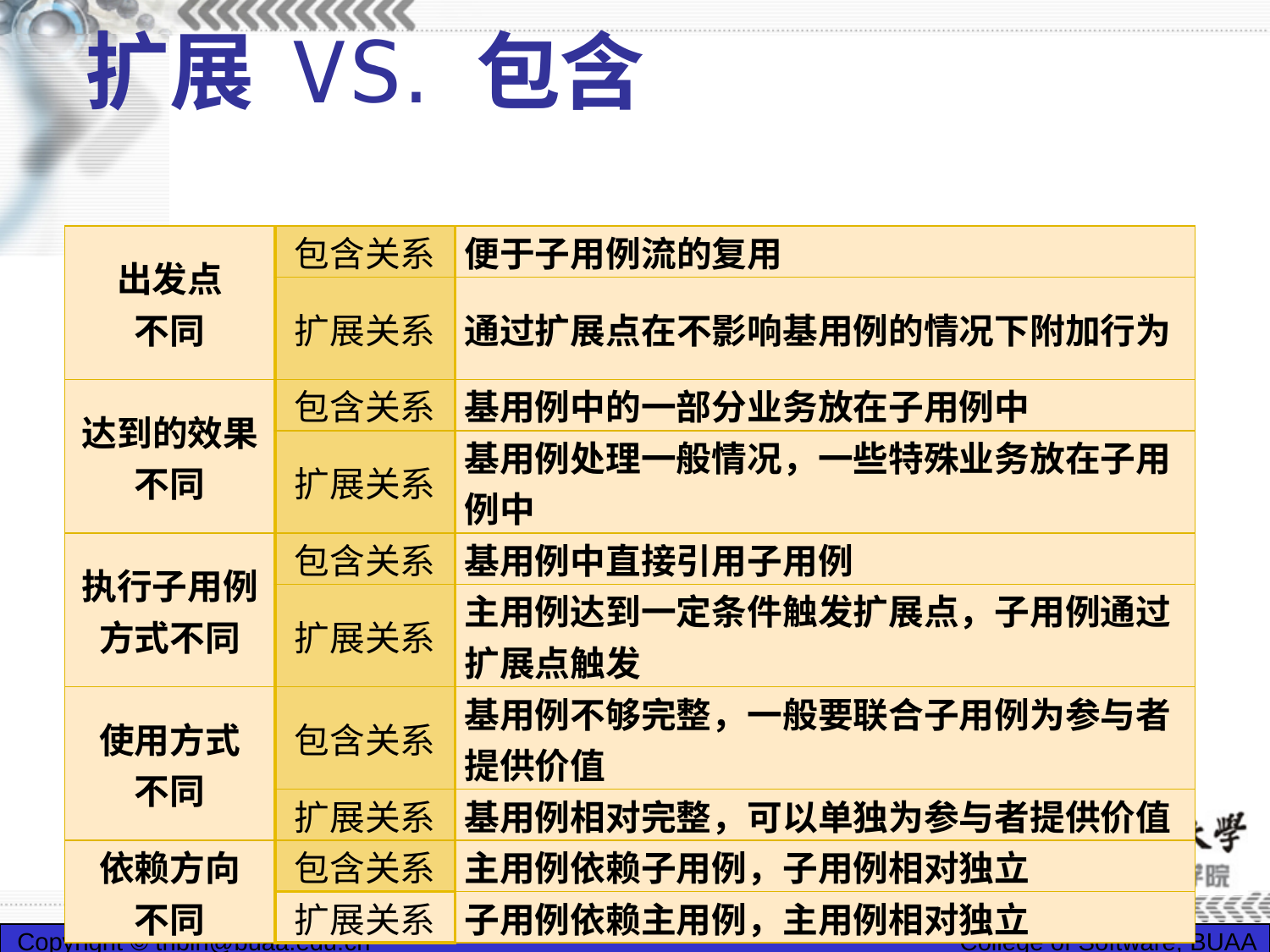

# 扩展 VS. 包含
| 出发点 不同 | 包含关系 | 便于子用例流的复用 |
| --- | --- | --- |
|  | 扩展关系 | 通过扩展点在不影响基用例的情况下附加行为 |
| 达到的效果不同 | 包含关系 | 基用例中的一部分业务放在子用例中 |
|  | 扩展关系 | 基用例处理一般情况，一些特殊业务放在子用例中 |
| 执行子用例 方式不同 | 包含关系 | 基用例中直接引用子用例 |
|  | 扩展关系 | 主用例达到一定条件触发扩展点，子用例通过扩展点触发 |
| 使用方式 不同 | 包含关系 | 基用例不够完整，一般要联合子用例为参与者提供价值 |
|  | 扩展关系 | 基用例相对完整，可以单独为参与者提供价值 |
| 依赖方向 不同 | 包含关系 | 主用例依赖子用例，子用例相对独立 |
|  | 扩展关系 | 子用例依赖主用例，主用例相对独立 |
-106-